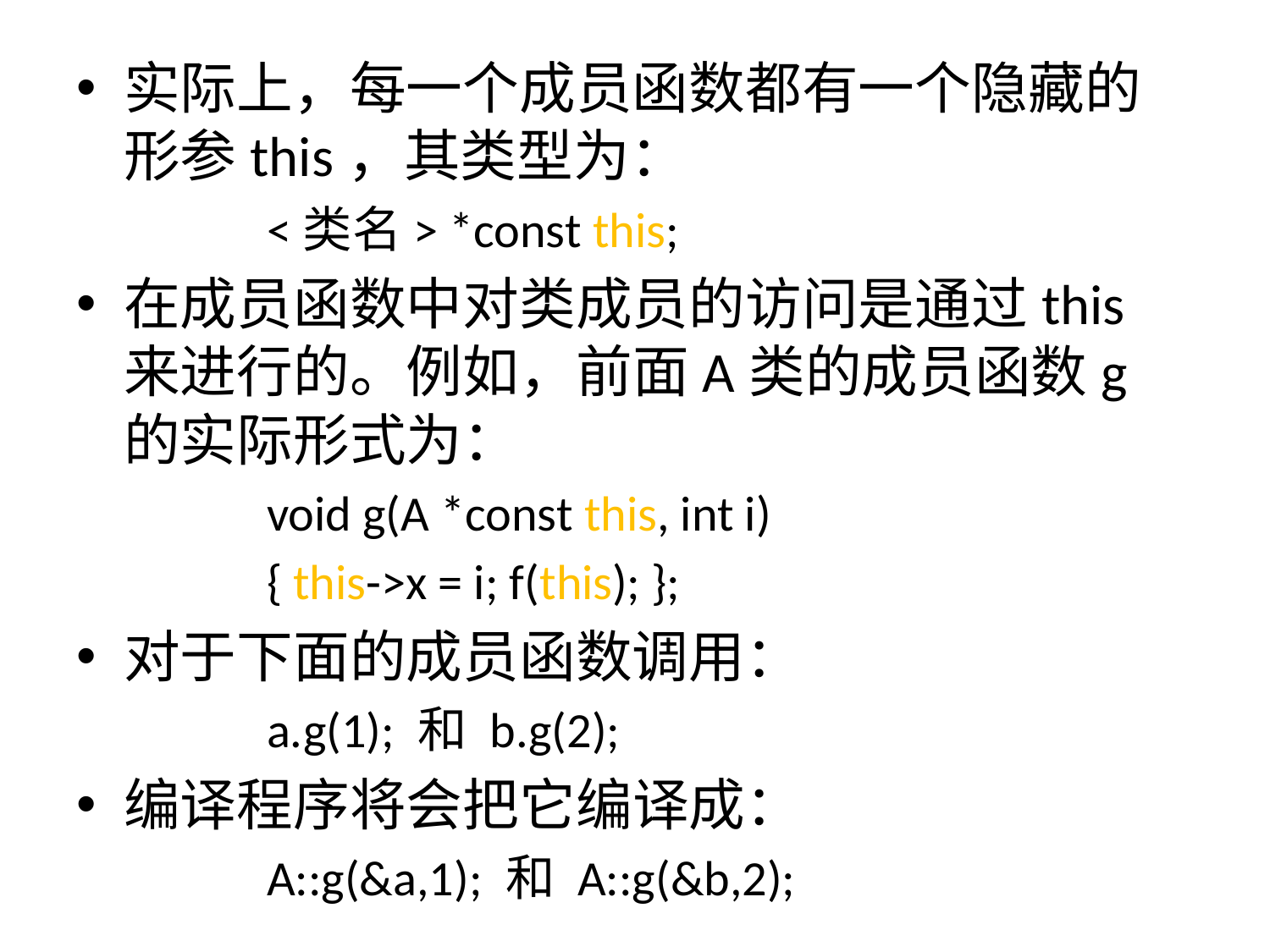

实际上，每一个成员函数都有一个隐藏的形参this，其类型为：
	<类名> *const this;
在成员函数中对类成员的访问是通过this来进行的。例如，前面A类的成员函数g的实际形式为：
	void g(A *const this, int i)
	{ this->x = i; f(this); };
对于下面的成员函数调用：
	a.g(1); 和 b.g(2);
编译程序将会把它编译成：
	A::g(&a,1); 和 A::g(&b,2);